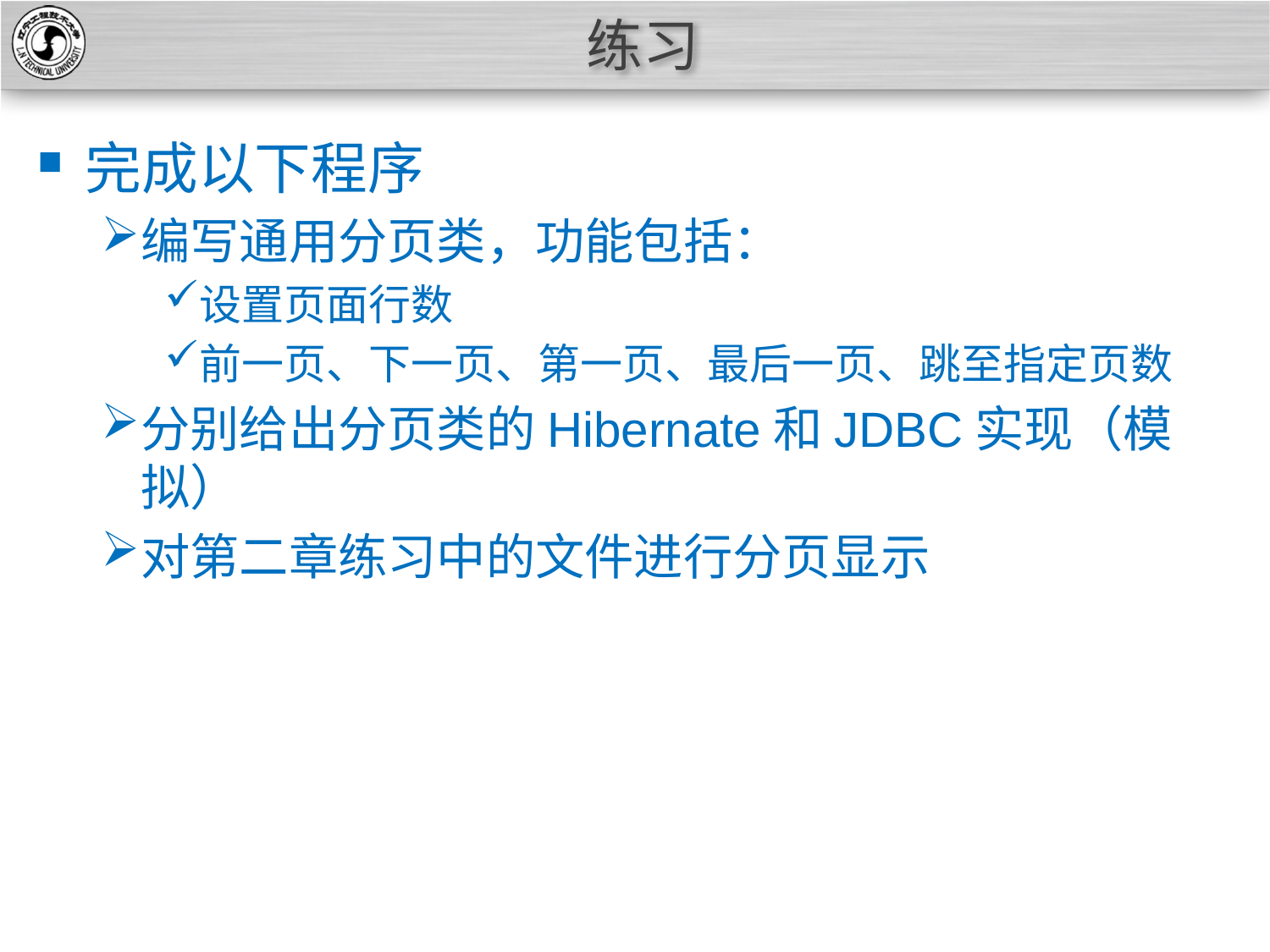

# 练习
完成以下程序
编写通用分页类，功能包括：
设置页面行数
前一页、下一页、第一页、最后一页、跳至指定页数
分别给出分页类的Hibernate和JDBC实现（模拟）
对第二章练习中的文件进行分页显示